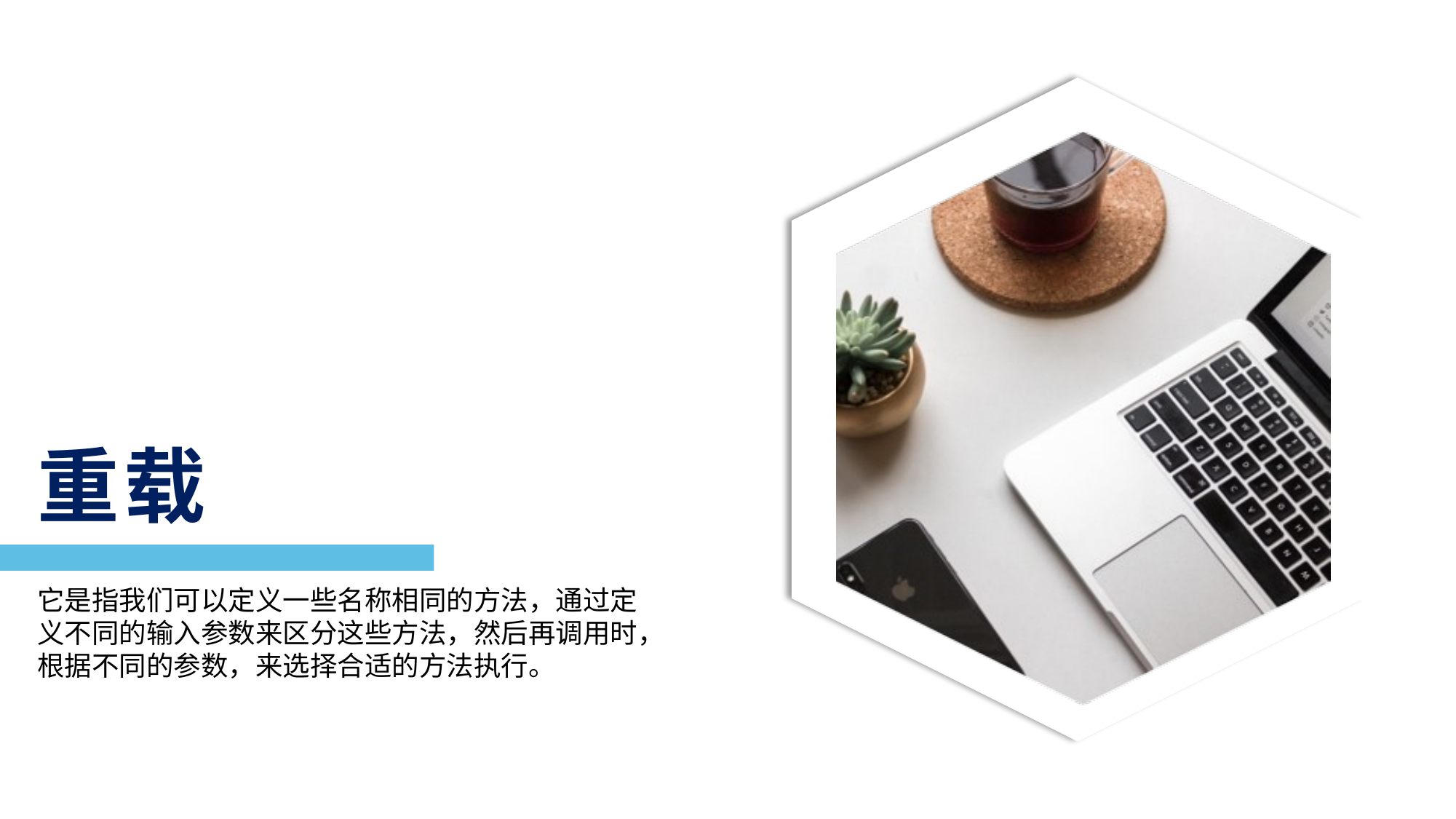

# 重载
它是指我们可以定义一些名称相同的方法，通过定义不同的输入参数来区分这些方法，然后再调用时，根据不同的参数，来选择合适的方法执行。